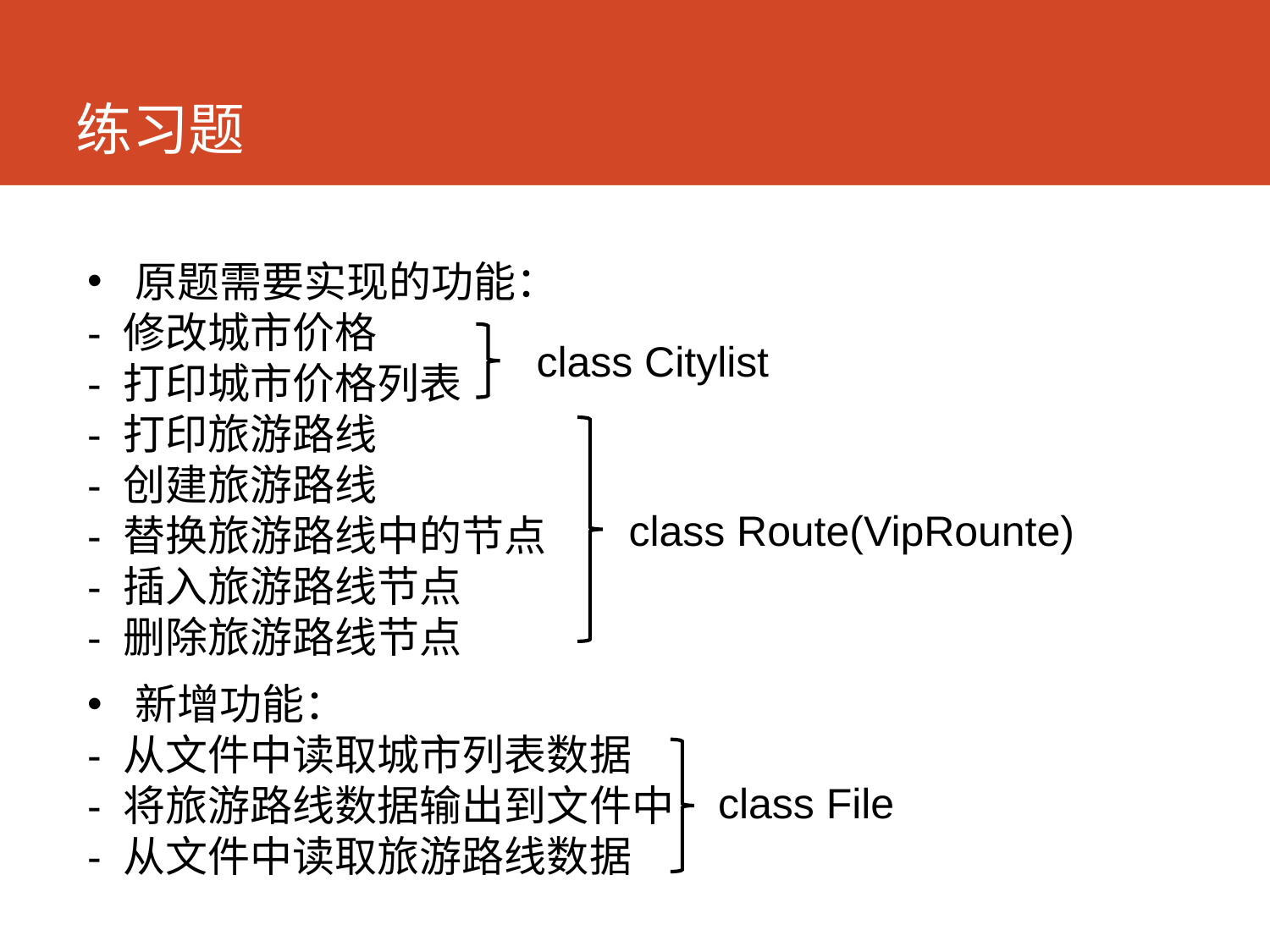

# 练习题
原题需要实现的功能：
- 修改城市价格
- 打印城市价格列表
- 打印旅游路线
- 创建旅游路线
- 替换旅游路线中的节点
- 插入旅游路线节点
- 删除旅游路线节点

class Citylist

class Route(VipRounte)
新增功能：
- 从文件中读取城市列表数据
- 将旅游路线数据输出到文件中
- 从文件中读取旅游路线数据

class File